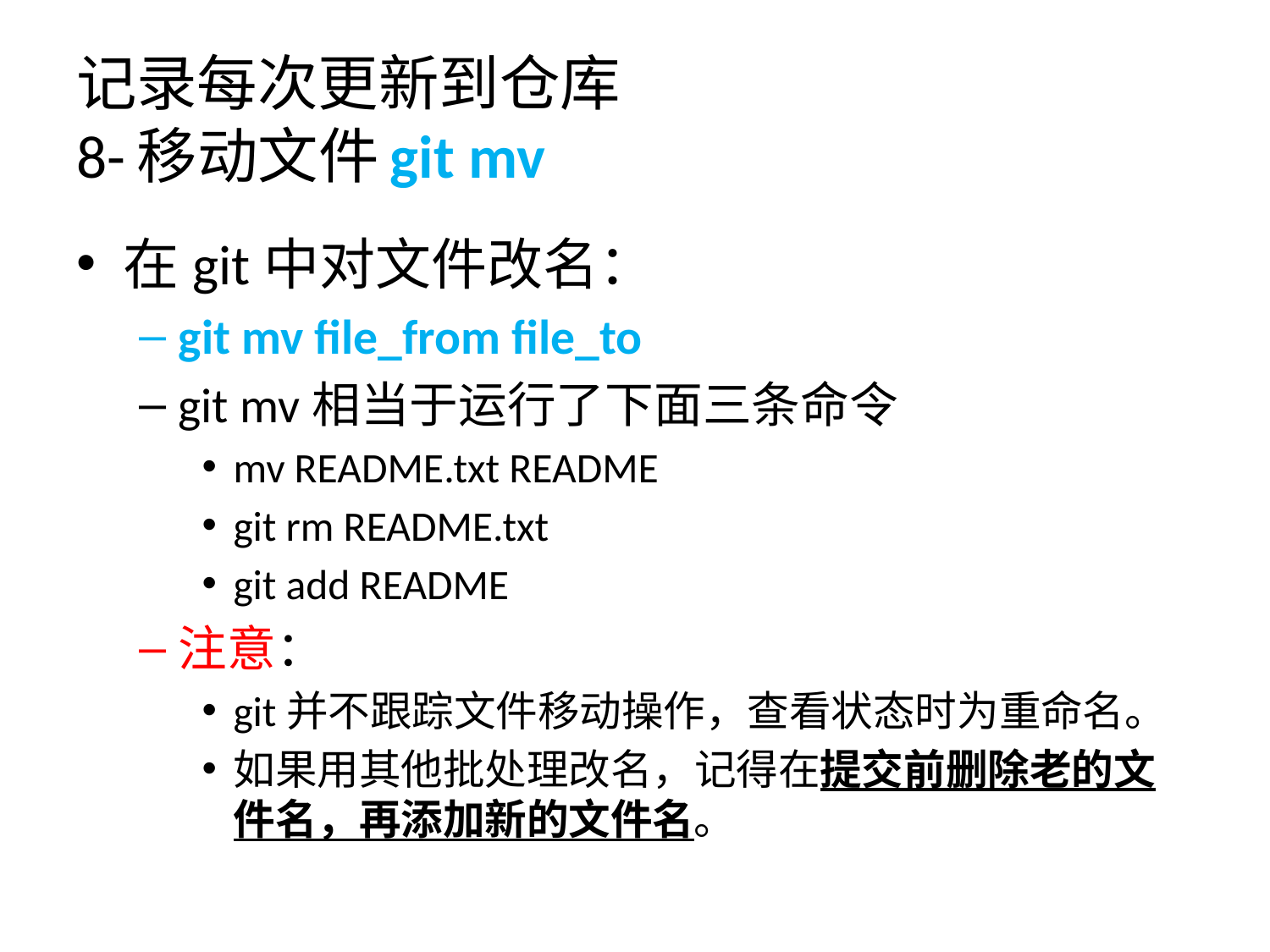

# 记录每次更新到仓库 8-移动文件git mv
在git中对文件改名：
git mv file_from file_to
git mv相当于运行了下面三条命令
mv README.txt README
git rm README.txt
git add README
注意：
git并不跟踪文件移动操作，查看状态时为重命名。
如果用其他批处理改名，记得在提交前删除老的文件名，再添加新的文件名。